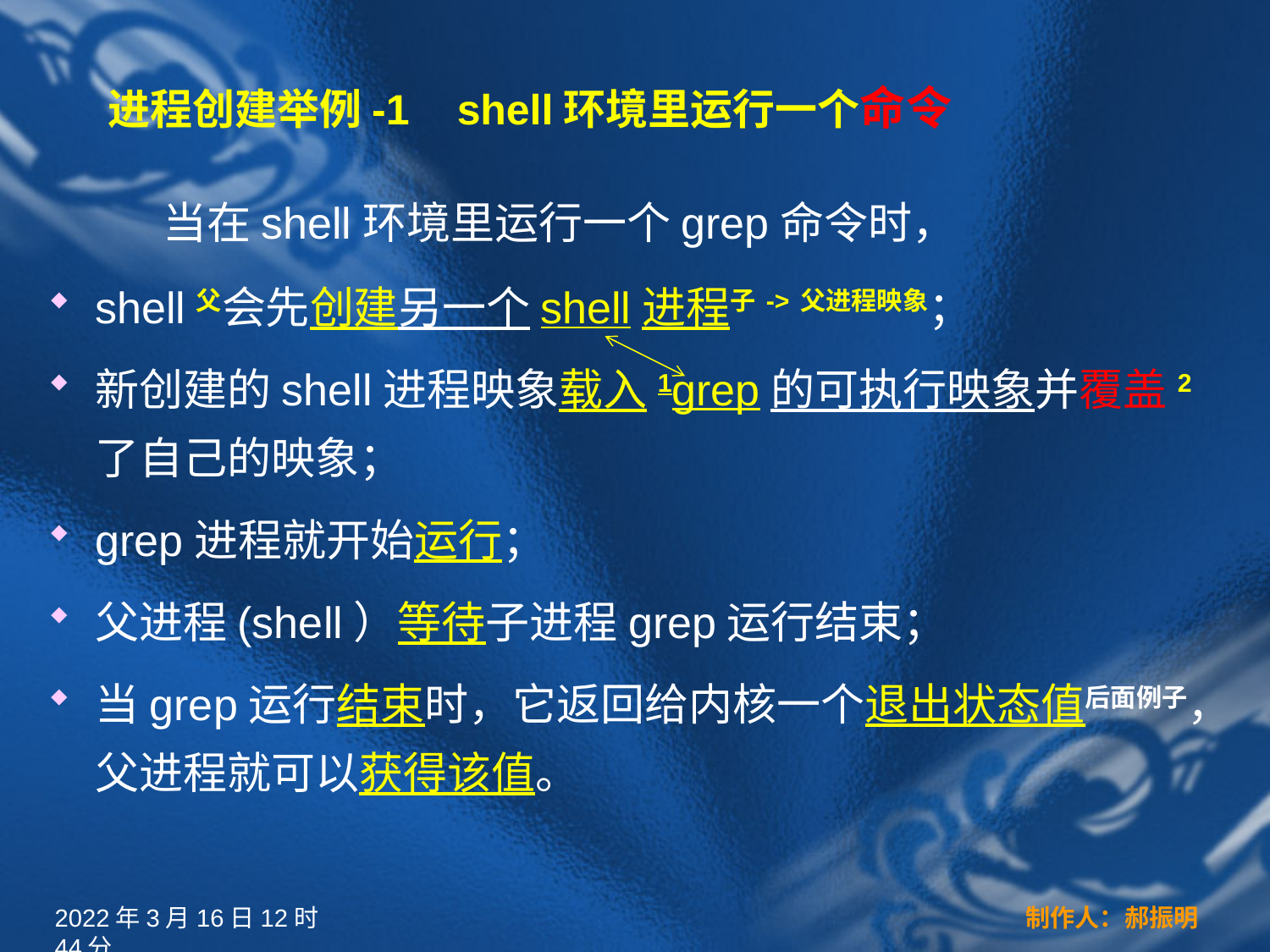

# 进程创建举例-1    shell环境里运行一个命令
        当在shell环境里运行一个grep命令时，
shell父会先创建另一个shell进程子->父进程映象；
新创建的shell进程映象载入1grep的可执行映象并覆盖2了自己的映象；
grep进程就开始运行；
父进程(shell）等待子进程grep运行结束；
当grep运行结束时，它返回给内核一个退出状态值后面例子，父进程就可以获得该值。
2022年3月16日12时44分
制作人：郝振明